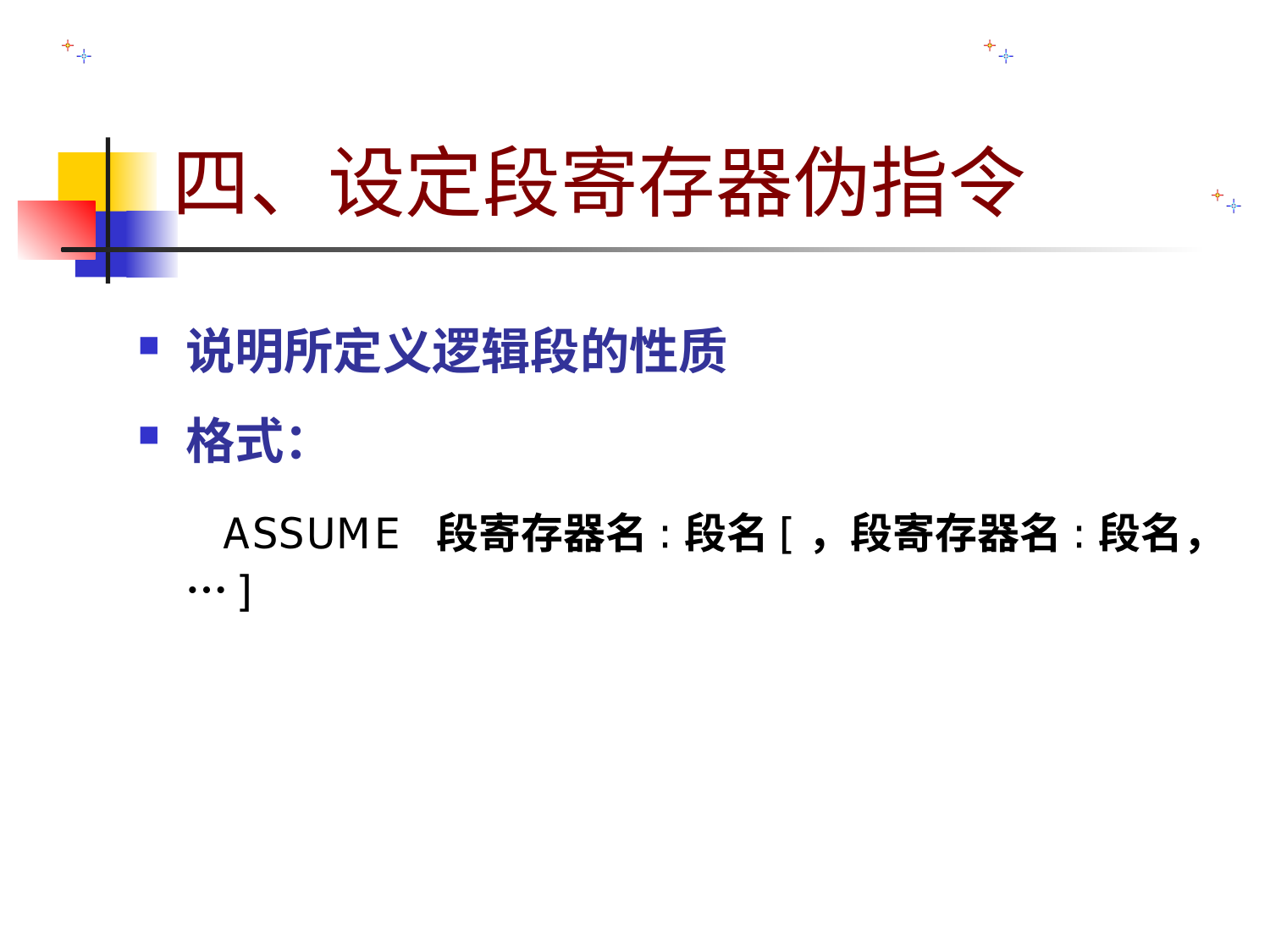

# 四、设定段寄存器伪指令
说明所定义逻辑段的性质
格式：
      ASSUME  段寄存器名:段名[，段寄存器名:段名，…]